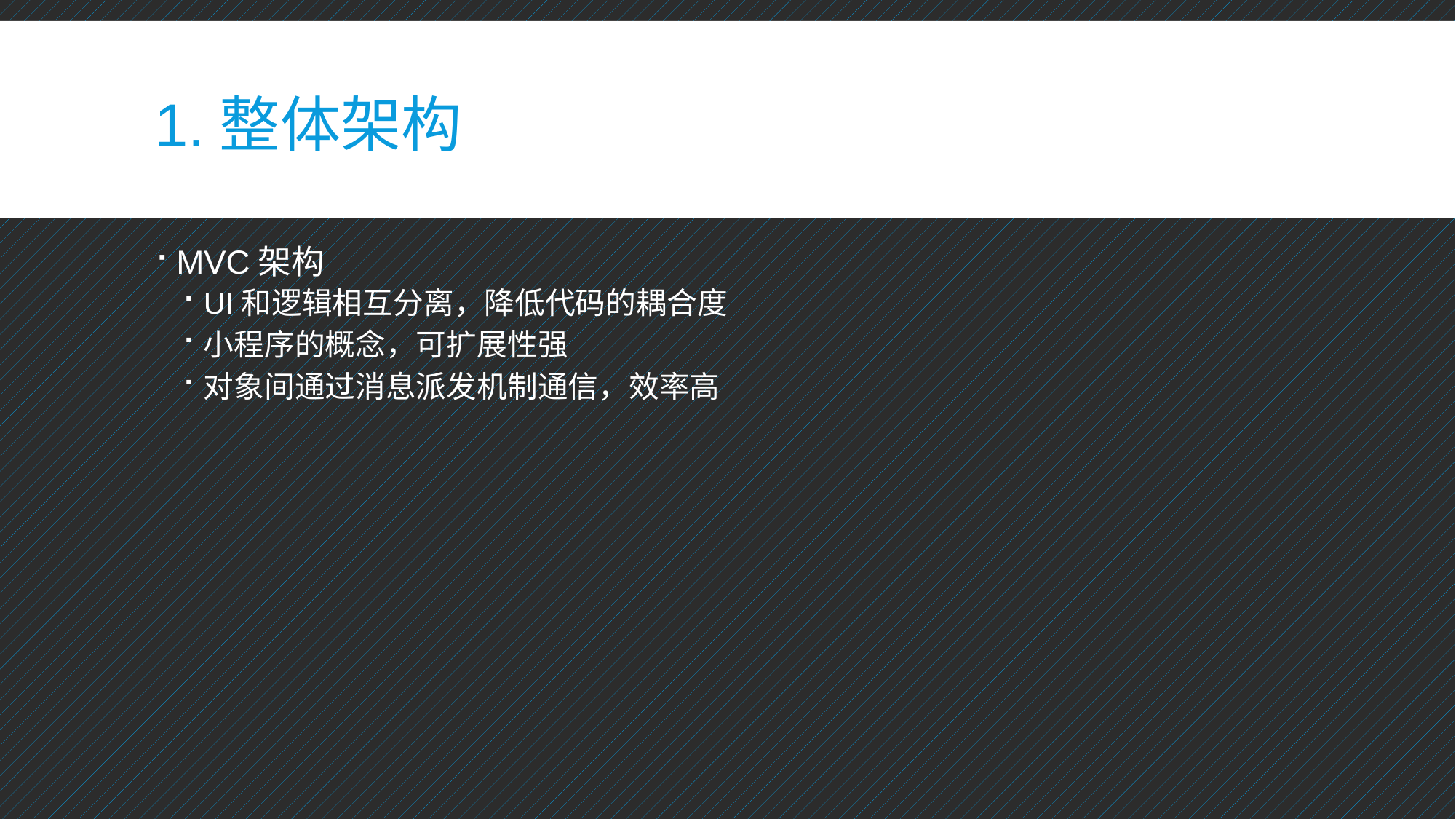

# 1.整体架构
MVC架构
UI和逻辑相互分离，降低代码的耦合度
小程序的概念，可扩展性强
对象间通过消息派发机制通信，效率高